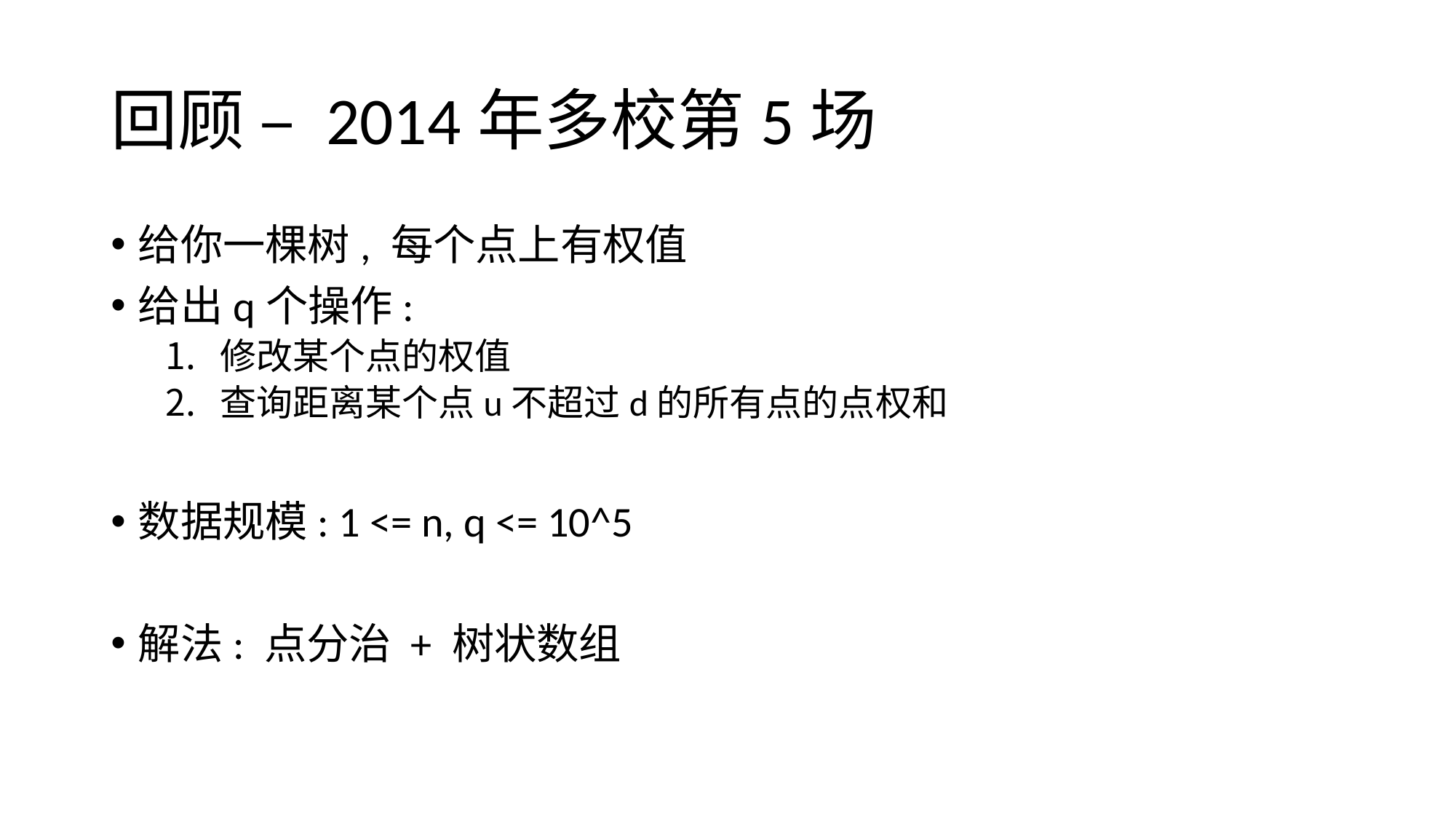

# 回顾 – 2014年多校第5场
给你一棵树, 每个点上有权值
给出q个操作:
修改某个点的权值
查询距离某个点u不超过d的所有点的点权和

数据规模: 1 <= n, q <= 10^5

解法: 点分治 + 树状数组